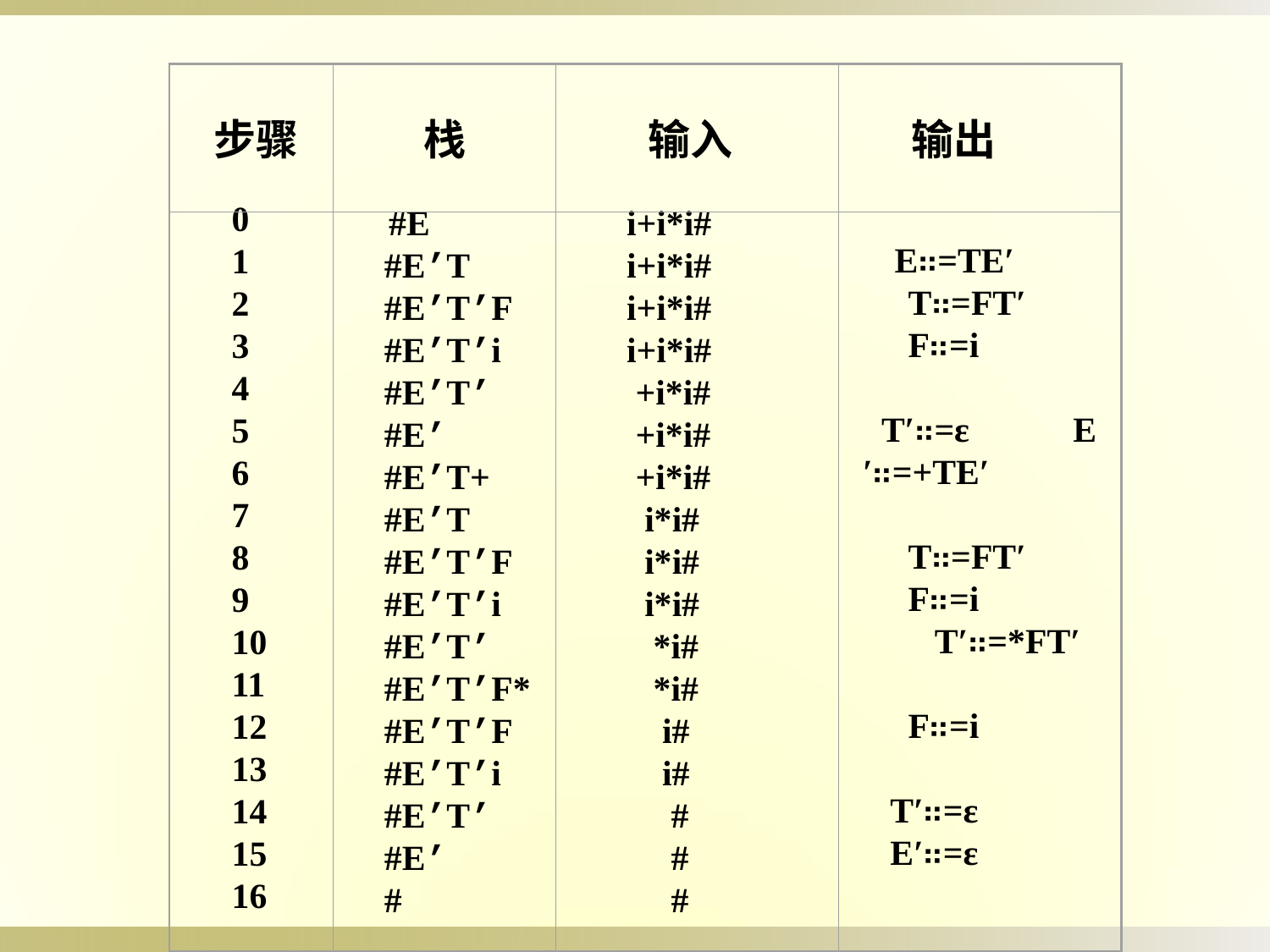

步骤

栈

      输入

    输出

0
1
2
3
4
5
6
7
8
9
10
11
12
13
14
15
16

       #E
   #E’T
   #E’T’F
   #E’T’i
   #E’T’
   #E’
   #E’T+
   #E’T
   #E’T’F
   #E’T’i
   #E’T’
   #E’T’F*
   #E’T’F
   #E’T’i
   #E’T’
   #E’
   #

i+i*i#
i+i*i#
i+i*i#
i+i*i#
 +i*i#
 +i*i#
 +i*i#
  i*i#
  i*i#
  i*i#
   *i#
   *i#
    i#
    i#
     #
     #
     #

   E∷=TE′
   T∷=FT′
   F∷=i

T′∷=ε   E′∷=+TE′

   T∷=FT′
   F∷=i
      T′∷=*FT′

   F∷=i

 T′∷=ε
 E′∷=ε